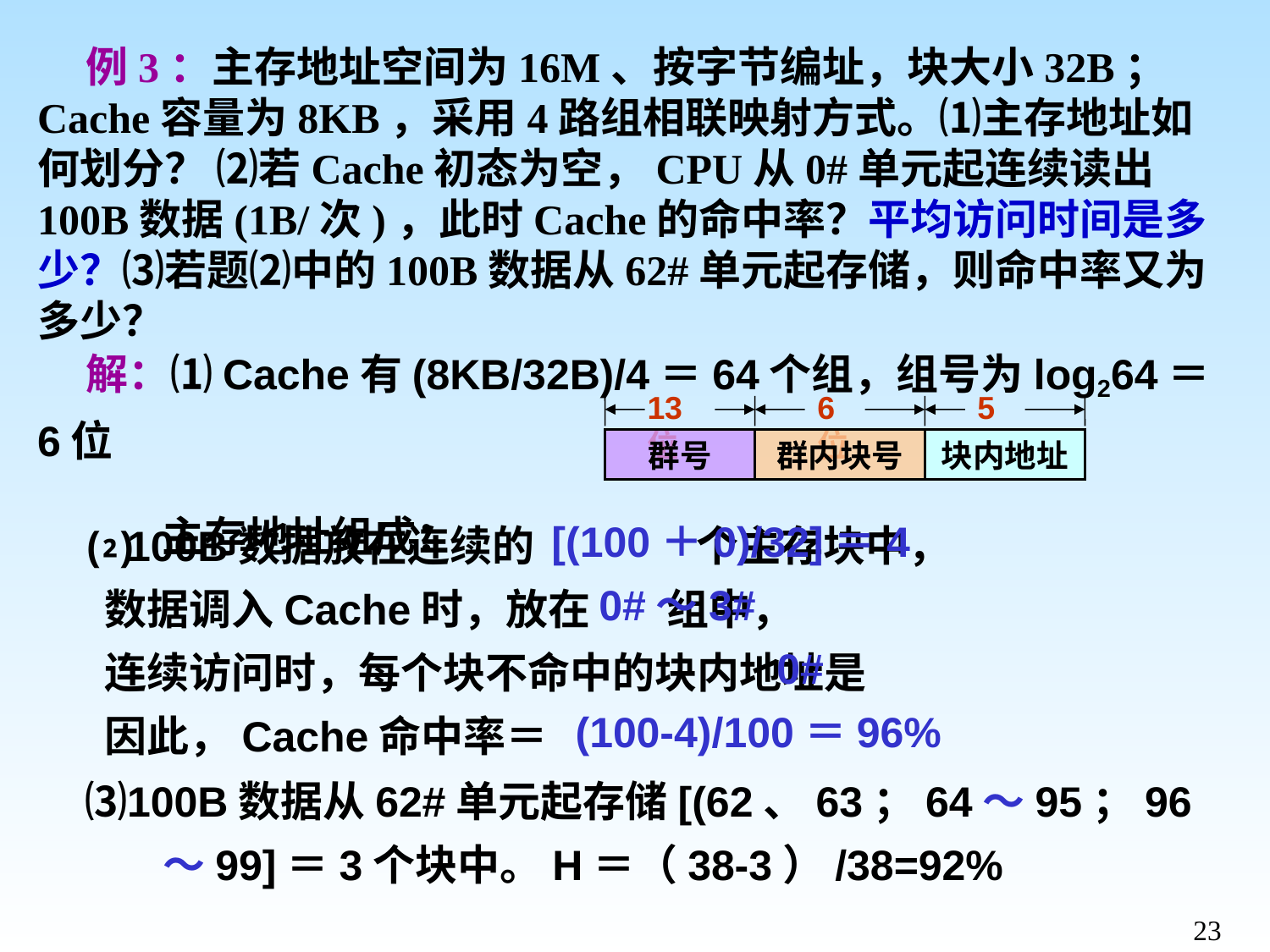

例3：主存地址空间为16M、按字节编址，块大小32B；Cache容量为8KB，采用4路组相联映射方式。⑴主存地址如何划分？ ⑵若Cache初态为空，CPU从0#单元起连续读出100B数据(1B/次)，此时Cache的命中率？平均访问时间是多少？⑶若题⑵中的100B数据从62#单元起存储，则命中率又为多少？
    解：⑴Cache有(8KB/32B)/4＝64个组，组号为log264＝6位
            主存地址组成：
13位
6位
5位

群号
群内块号
块内地址
[(100＋0)/32]＝4
    0#～3#
                   0#
  (100-4)/100＝96%
    ⑵100B数据放在连续的                 个主存块中，
      数据调入Cache时，放在        组中，
      连续访问时，每个块不命中的块内地址是
      因此，Cache命中率＝
    ⑶100B数据从62#单元起存储[(62、63；64～95；96～99]＝3个块中。H＝（38-3）/38=92%
23